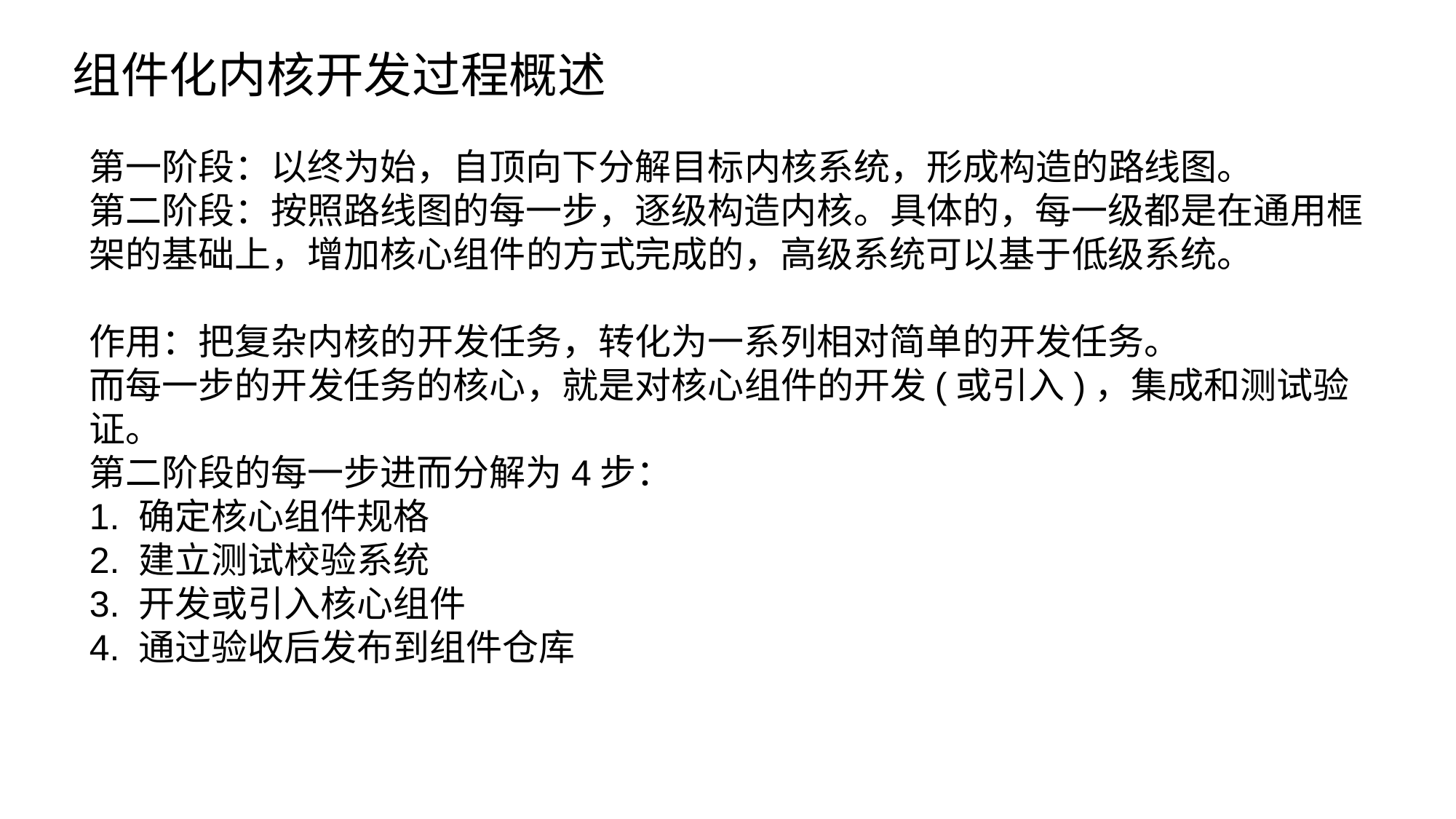

组件化内核开发过程概述
第一阶段：以终为始，自顶向下分解目标内核系统，形成构造的路线图。
第二阶段：按照路线图的每一步，逐级构造内核。具体的，每一级都是在通用框架的基础上，增加核心组件的方式完成的，高级系统可以基于低级系统。

作用：把复杂内核的开发任务，转化为一系列相对简单的开发任务。
而每一步的开发任务的核心，就是对核心组件的开发(或引入)，集成和测试验证。
第二阶段的每一步进而分解为4步：
1. 确定核心组件规格
2. 建立测试校验系统
3. 开发或引入核心组件
4. 通过验收后发布到组件仓库